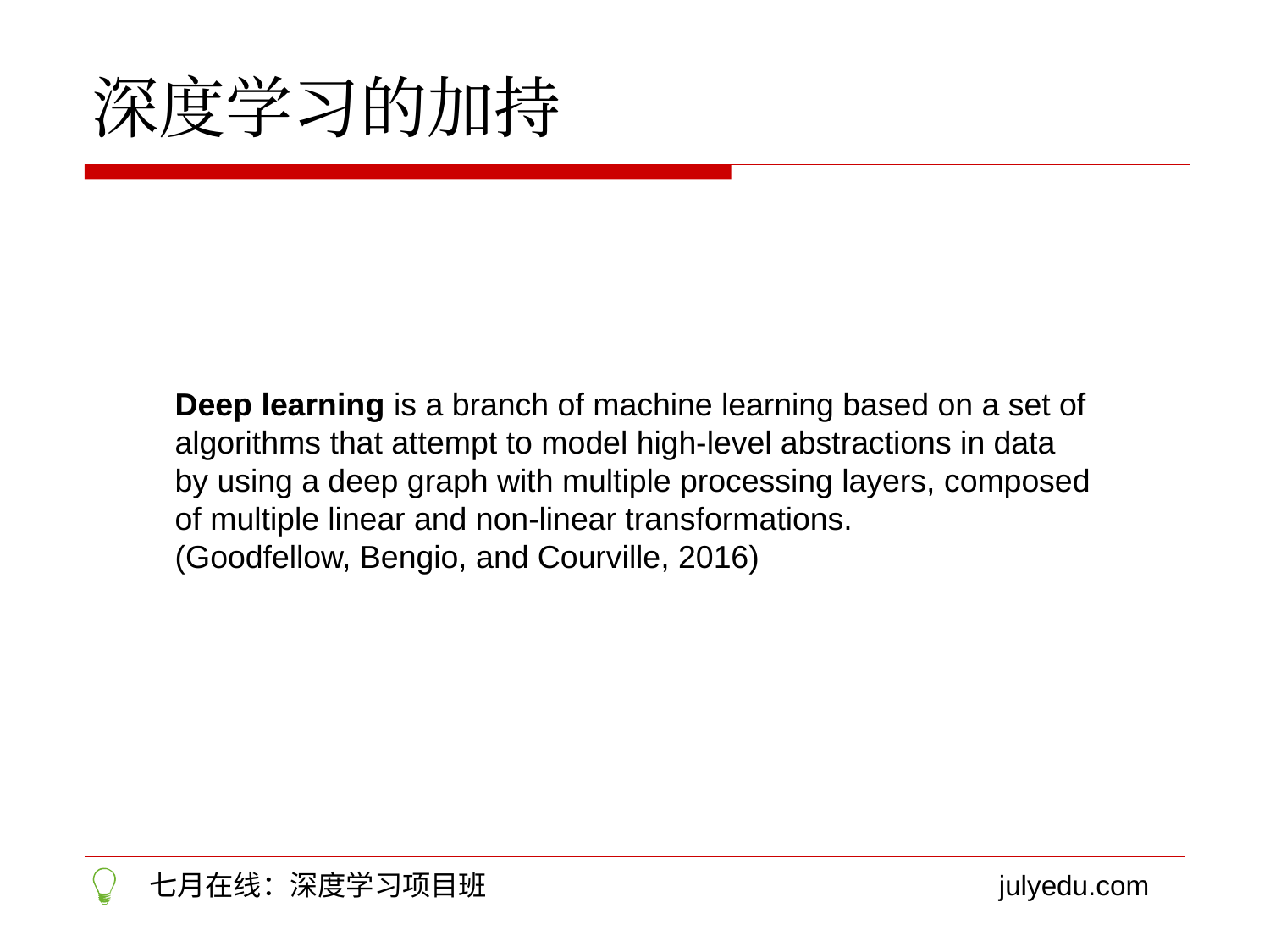

深度学习的加持
Deep learning is a branch of machine learning based on a set of
algorithms that attempt to model high-level abstractions in data
by using a deep graph with multiple processing layers, composed
of multiple linear and non-linear transformations.
(Goodfellow, Bengio, and Courville, 2016)